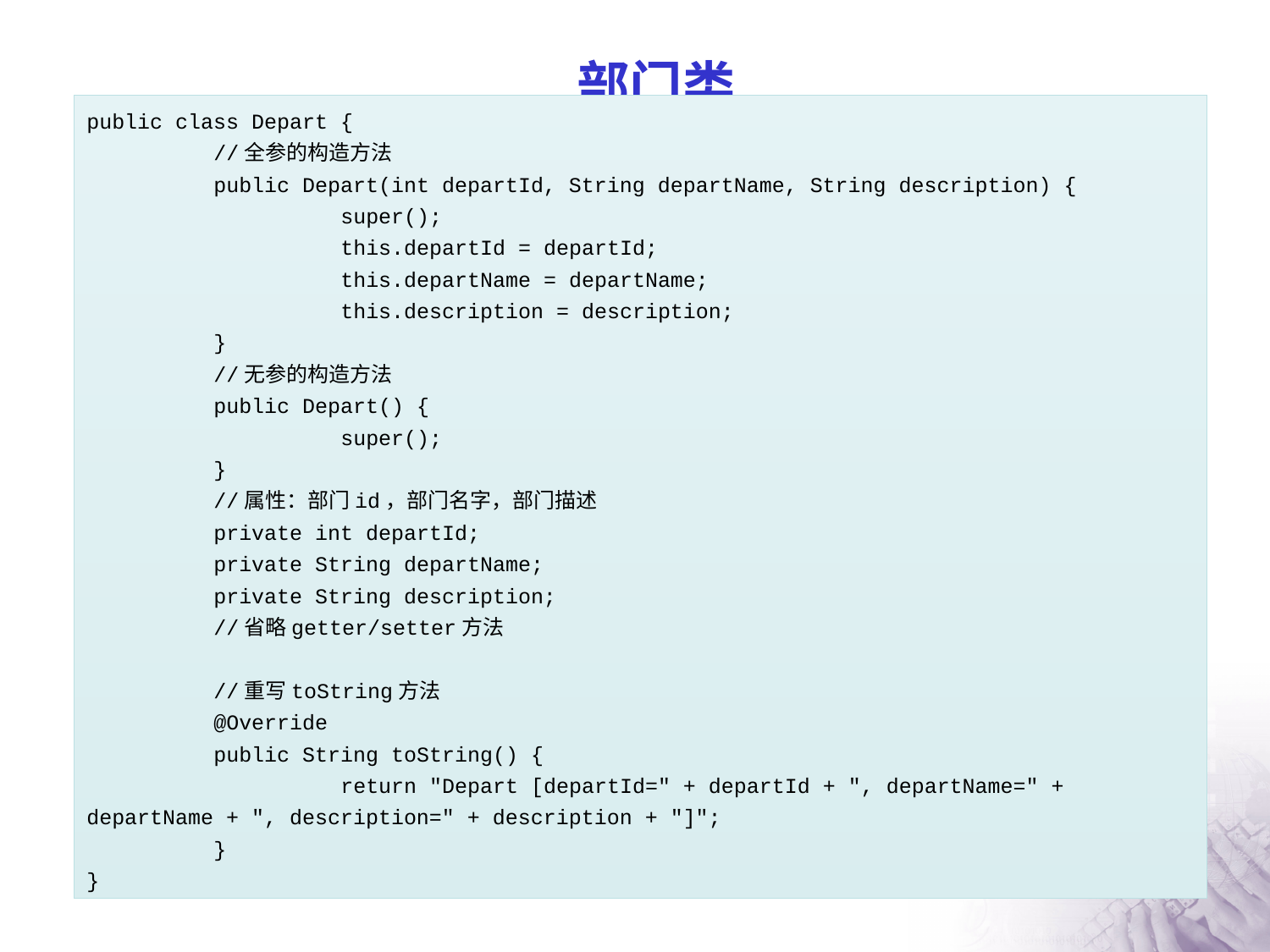

# 部门类
public class Depart {
	//全参的构造方法
	public Depart(int departId, String departName, String description) {
		super();
		this.departId = departId;
		this.departName = departName;
		this.description = description;
	}
	//无参的构造方法
	public Depart() {
		super();
	}
	//属性：部门id，部门名字，部门描述
	private int departId;
	private String departName;
	private String description;
	//省略getter/setter方法

	//重写toString方法
	@Override
	public String toString() {
		return "Depart [departId=" + departId + ", departName=" + departName + ", description=" + description + "]";
	}
}